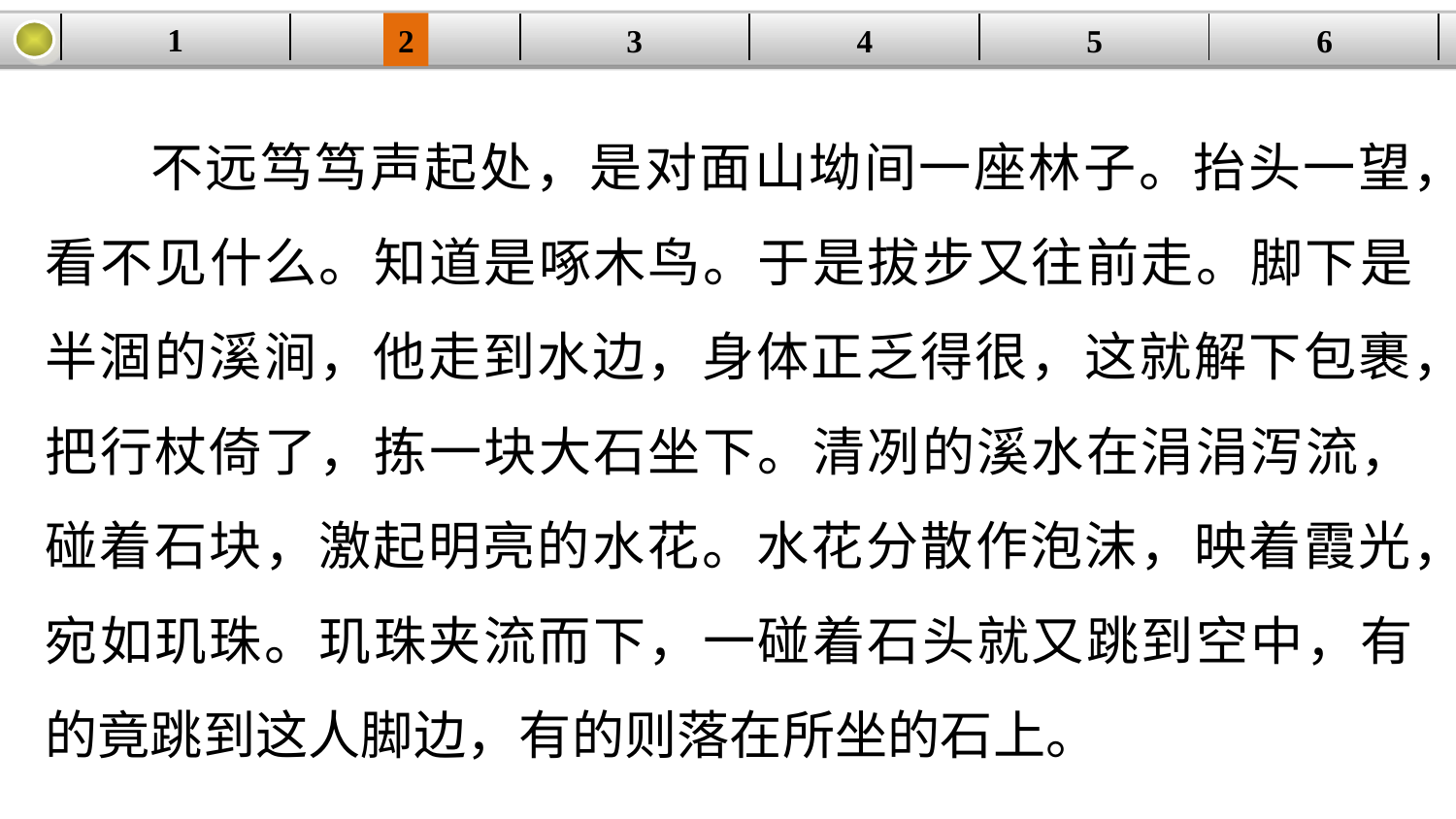

1
2
3
4
|  |  |  |  |  |  |
| --- | --- | --- | --- | --- | --- |
5
6

不远笃笃声起处，是对面山坳间一座林子。抬头一望，看不见什么。知道是啄木鸟。于是拔步又往前走。脚下是半涸的溪涧，他走到水边，身体正乏得很，这就解下包裹，把行杖倚了，拣一块大石坐下。清冽的溪水在涓涓泻流，碰着石块，激起明亮的水花。水花分散作泡沫，映着霞光，宛如玑珠。玑珠夹流而下，一碰着石头就又跳到空中，有的竟跳到这人脚边，有的则落在所坐的石上。